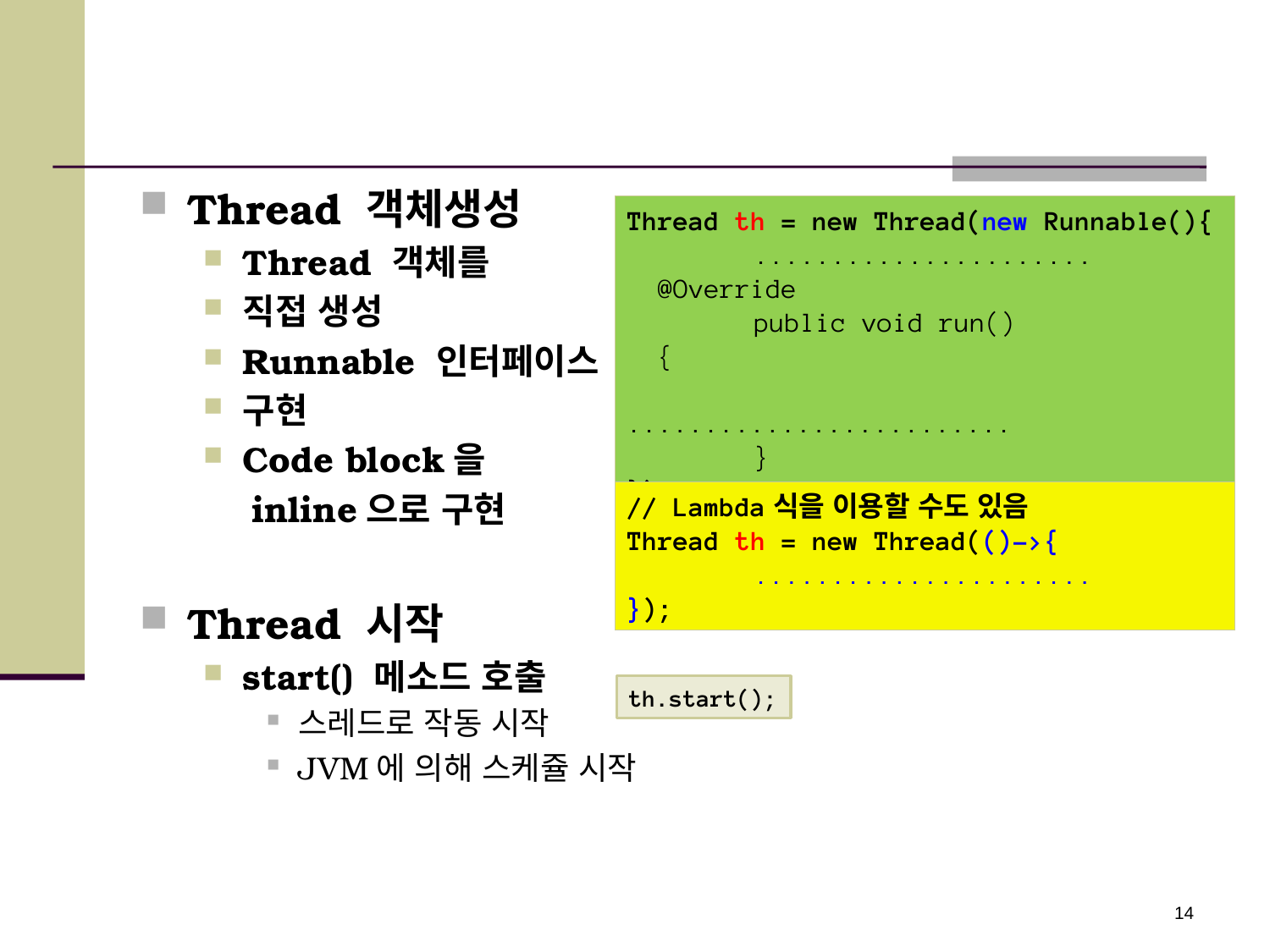

#
Thread 객체생성
Thread 객체를
직접 생성
Runnable 인터페이스
구현
Code block을
    inline으로 구현

Thread 시작
start() 메소드 호출
스레드로 작동 시작
JVM에 의해 스케쥴 시작
Thread th = new Thread(new Runnable(){
	......................
  @Override
	public void run()
  {
		.........................
	}
});
// Lambda식을 이용할 수도 있음
Thread th = new Thread(()->{
	......................
});
th.start();
14